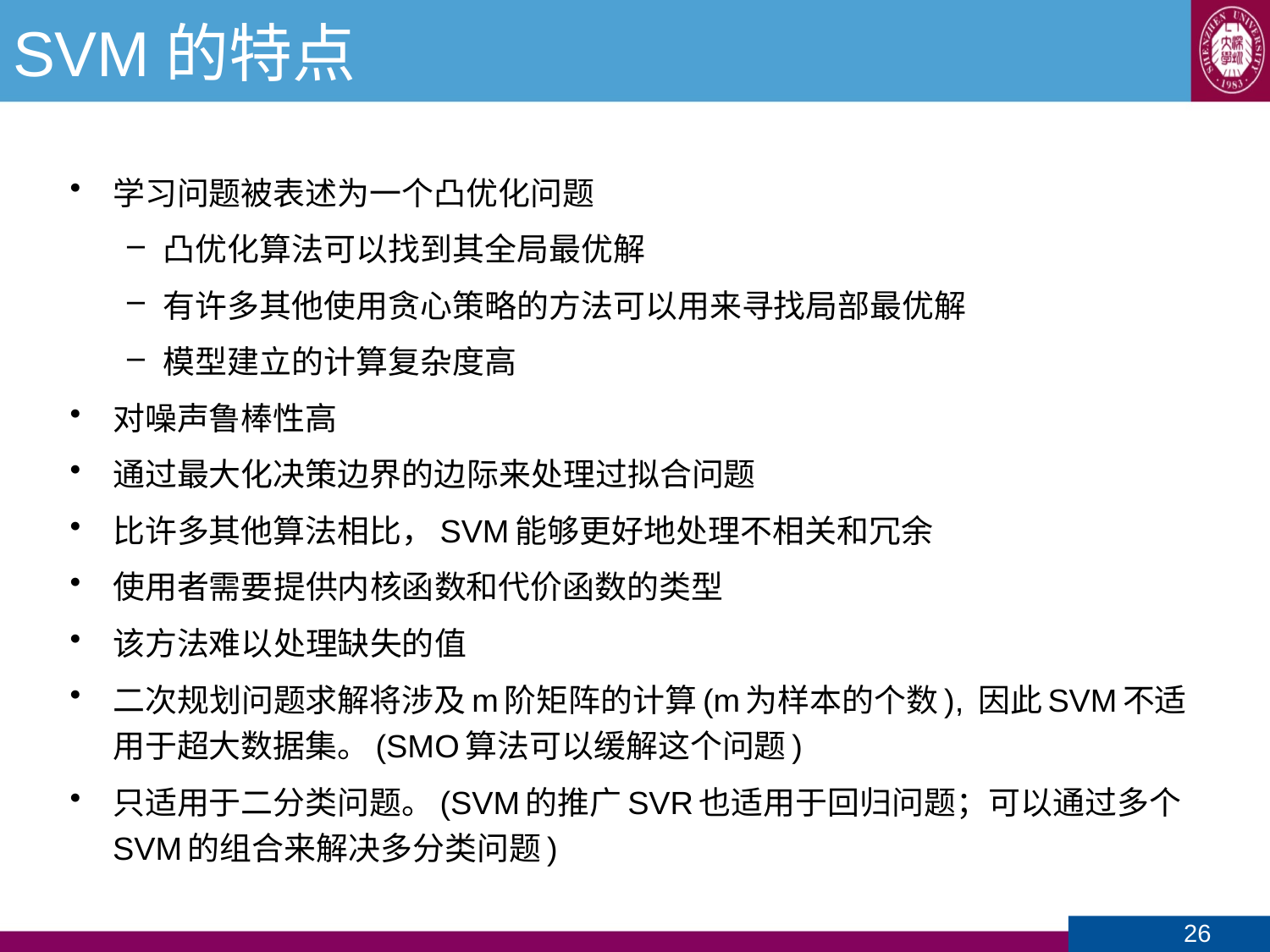

SVM的特点
学习问题被表述为一个凸优化问题
凸优化算法可以找到其全局最优解
有许多其他使用贪心策略的方法可以用来寻找局部最优解
模型建立的计算复杂度高
对噪声鲁棒性高
通过最大化决策边界的边际来处理过拟合问题
比许多其他算法相比，SVM能够更好地处理不相关和冗余
使用者需要提供内核函数和代价函数的类型
该方法难以处理缺失的值
二次规划问题求解将涉及m阶矩阵的计算(m为样本的个数), 因此SVM不适用于超大数据集。(SMO算法可以缓解这个问题)
只适用于二分类问题。(SVM的推广SVR也适用于回归问题；可以通过多个SVM的组合来解决多分类问题)
26